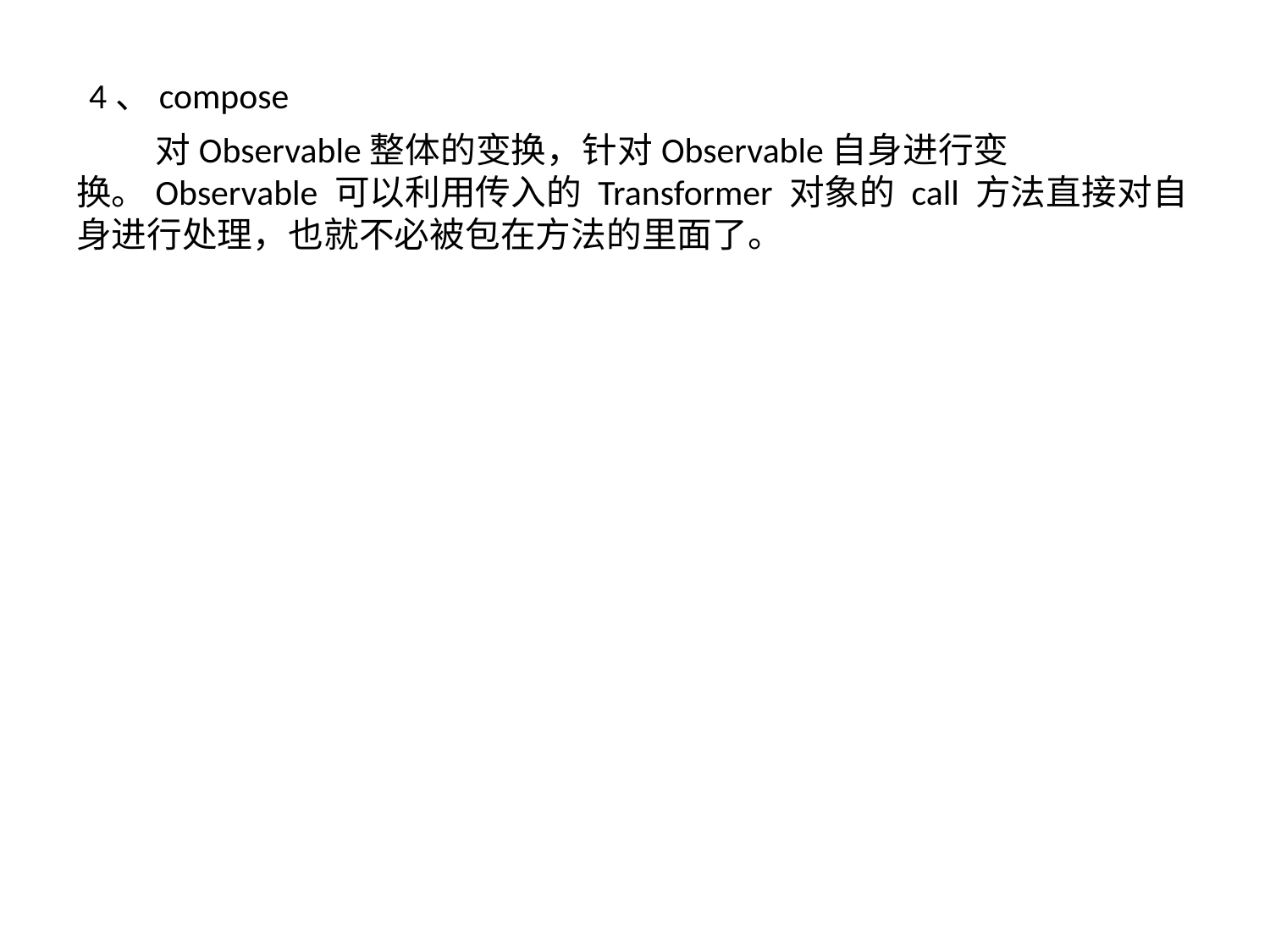

4、compose
         对Observable整体的变换，针对Observable自身进行变换。Observable 可以利用传入的 Transformer 对象的 call 方法直接对自身进行处理，也就不必被包在方法的里面了。